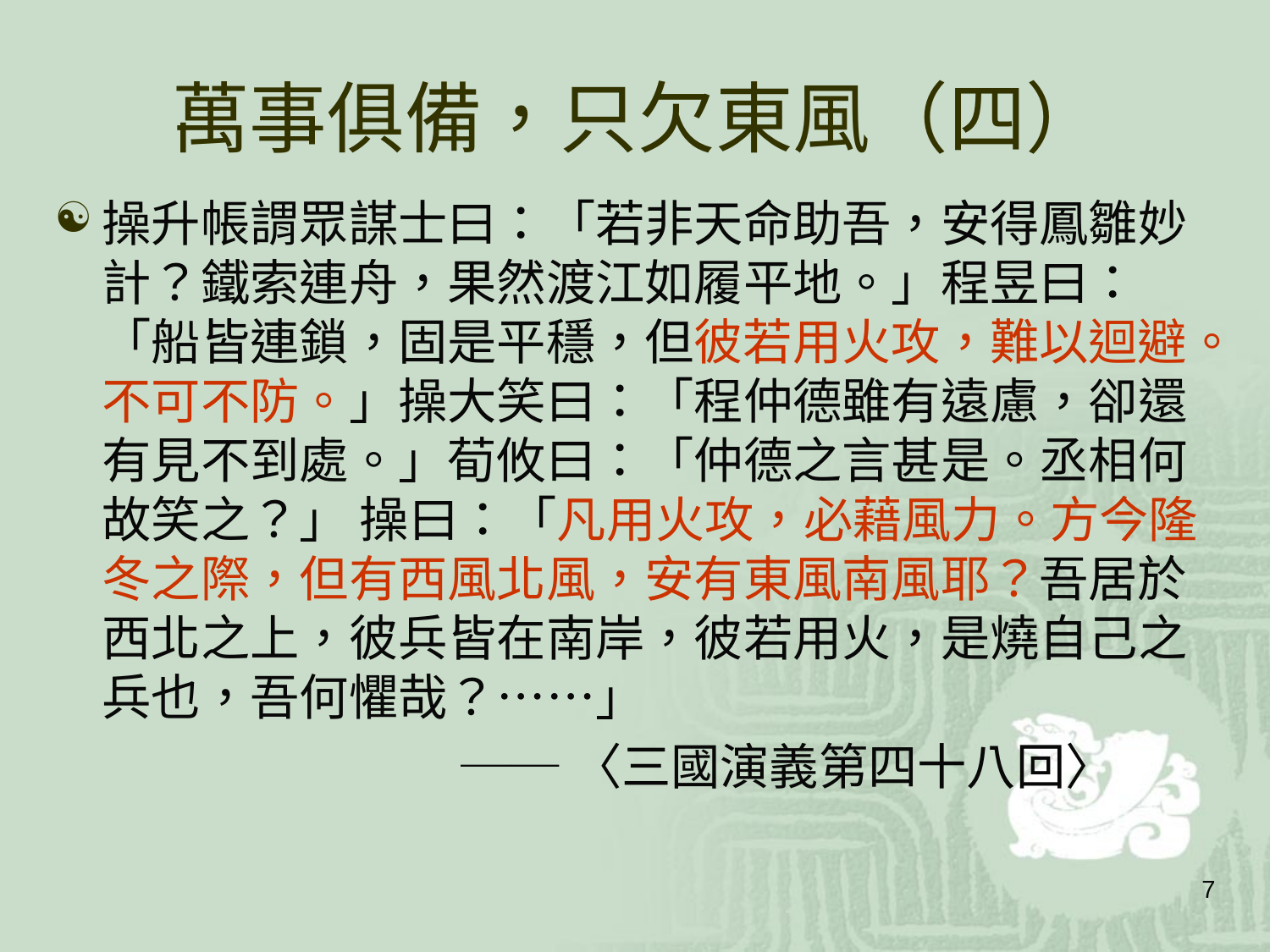

# 萬事俱備，只欠東風（四）
操升帳謂眾謀士曰：「若非天命助吾，安得鳳雛妙計？鐵索連舟，果然渡江如履平地。」程昱曰：「船皆連鎖，固是平穩，但彼若用火攻，難以迴避。不可不防。」操大笑曰：「程仲德雖有遠慮，卻還有見不到處。」荀攸曰：「仲德之言甚是。丞相何故笑之？」 操曰：「凡用火攻，必藉風力。方今隆冬之際，但有西風北風，安有東風南風耶？吾居於西北之上，彼兵皆在南岸，彼若用火，是燒自己之兵也，吾何懼哉？……」
                                     ──〈三國演義第四十八回〉
7